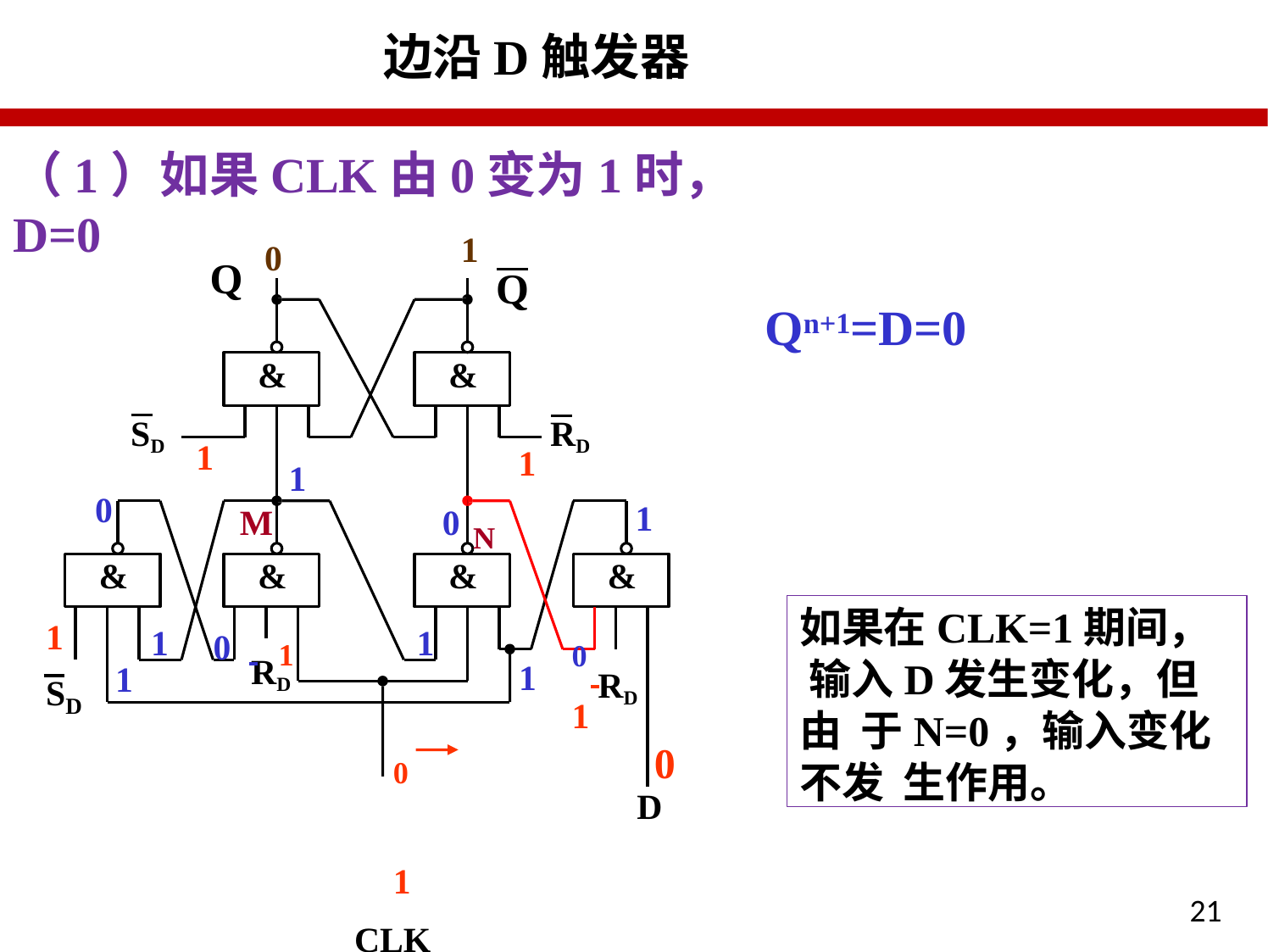

# 边沿D触发器
（1）如果CLK由0变为1时，D=0
1
Q
0
Q

Qn+1=D=0

&
&

SD
RD

1

1
1
0 N
0

1
M

&
&
&
&

如果在CLK=1期间，  输入D发生变化，但由  于N=0，输入变化不发  生作用。

0   	1
1
1
1
0 	1

RD

1
1

RD
S

D

0	1
CLK
0

D
21